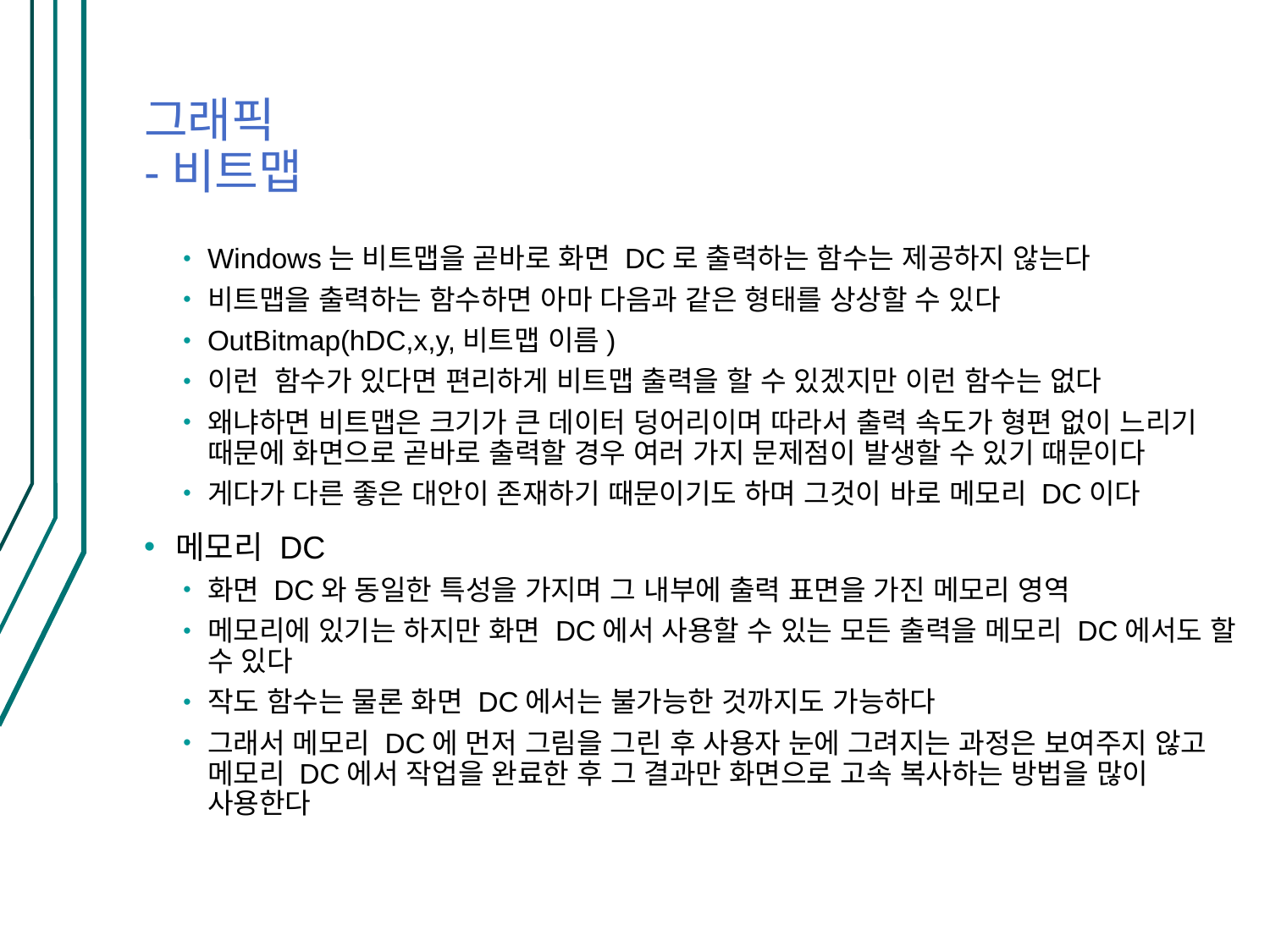

# 그래픽 -비트맵
Windows는 비트맵을 곧바로 화면 DC로 출력하는 함수는 제공하지 않는다
비트맵을 출력하는 함수하면 아마 다음과 같은 형태를 상상할 수 있다
OutBitmap(hDC,x,y,비트맵 이름)
이런  함수가 있다면 편리하게 비트맵 출력을 할 수 있겠지만 이런 함수는 없다
왜냐하면 비트맵은 크기가 큰 데이터 덩어리이며 따라서 출력 속도가 형편 없이 느리기 때문에 화면으로 곧바로 출력할 경우 여러 가지 문제점이 발생할 수 있기 때문이다
게다가 다른 좋은 대안이 존재하기 때문이기도 하며 그것이 바로 메모리 DC이다
메모리 DC
화면 DC와 동일한 특성을 가지며 그 내부에 출력 표면을 가진 메모리 영역
메모리에 있기는 하지만 화면 DC에서 사용할 수 있는 모든 출력을 메모리 DC에서도 할 수 있다
작도 함수는 물론 화면 DC에서는 불가능한 것까지도 가능하다
그래서 메모리 DC에 먼저 그림을 그린 후 사용자 눈에 그려지는 과정은 보여주지 않고 메모리 DC에서 작업을 완료한 후 그 결과만 화면으로 고속 복사하는 방법을 많이 사용한다